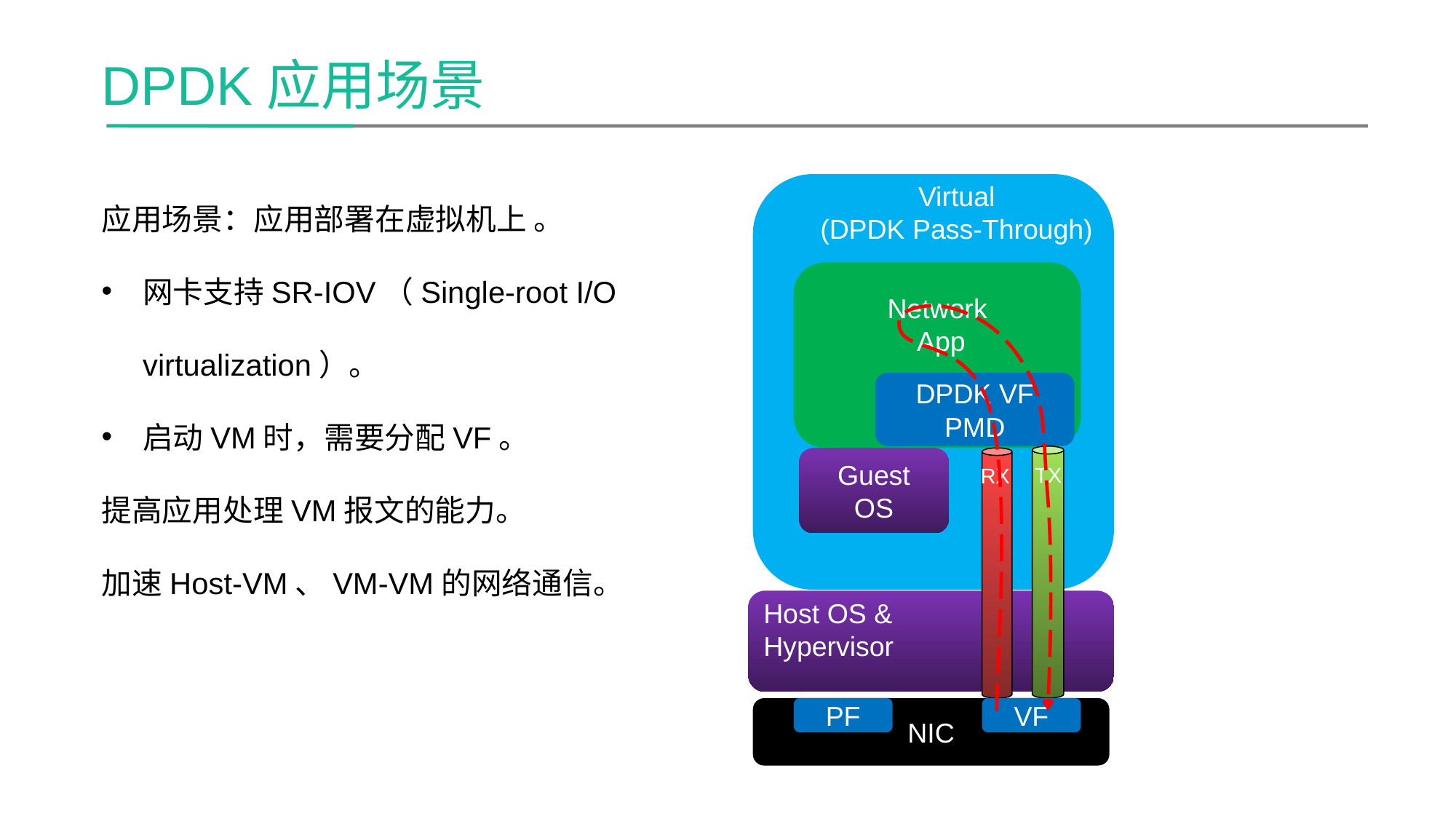

# DPDK应用场景
应用场景：应用部署在虚拟机上 。
网卡支持SR-IOV（Single-root I/O virtualization）。
启动VM时，需要分配VF。
提高应用处理VM报文的能力。
加速Host-VM、VM-VM的网络通信。
Virtual
(DPDK Pass-Through)

Network
 App
DPDK VF PMD

TX
Guest OS

RX

Host OS &
Hypervisor
NIC
PF
VF